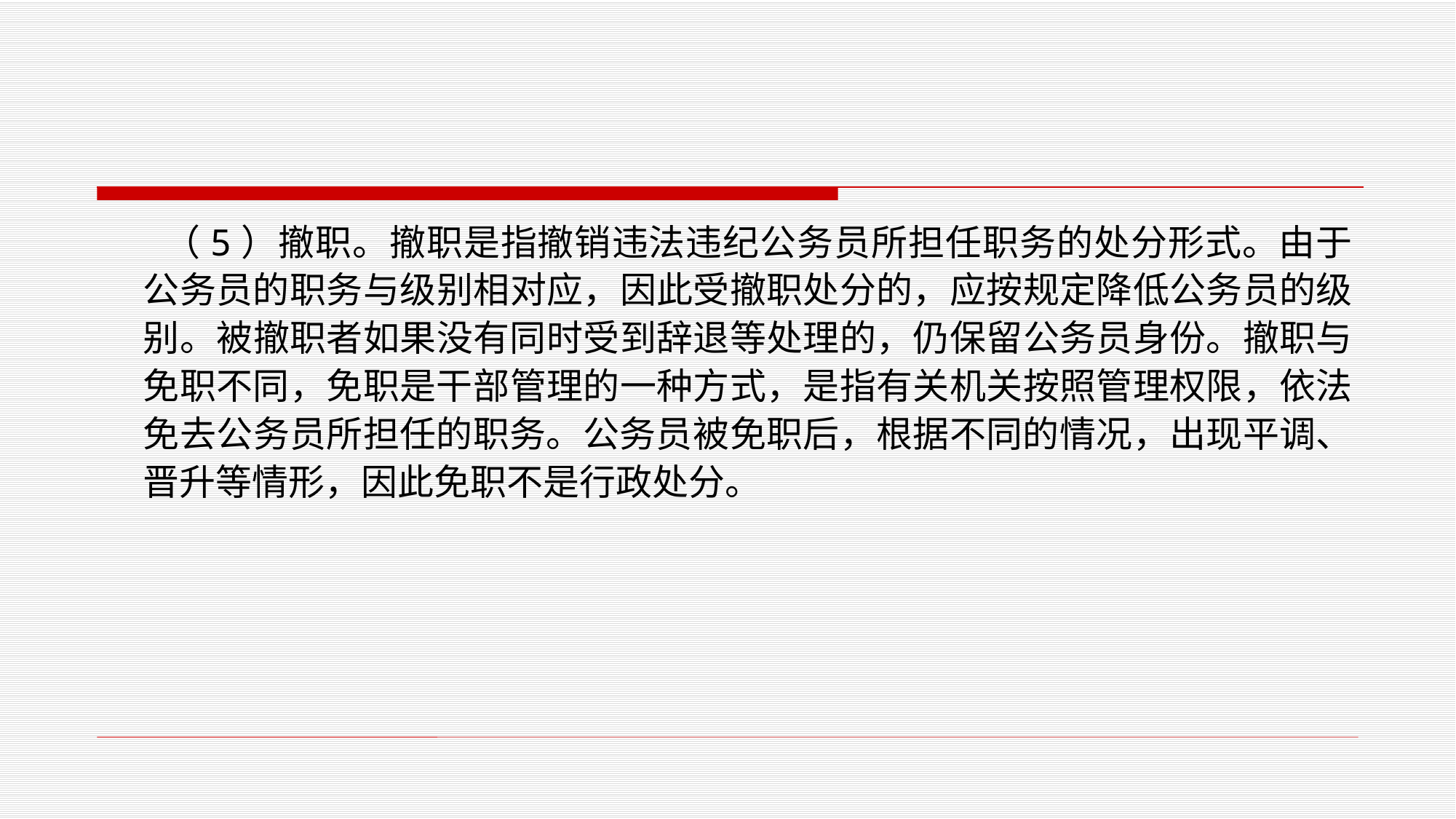

#

      （5）撤职。撤职是指撤销违法违纪公务员所担任职务的处分形式。由于公务员的职务与级别相对应，因此受撤职处分的，应按规定降低公务员的级别。被撤职者如果没有同时受到辞退等处理的，仍保留公务员身份。撤职与免职不同，免职是干部管理的一种方式，是指有关机关按照管理权限，依法免去公务员所担任的职务。公务员被免职后，根据不同的情况，出现平调、晋升等情形，因此免职不是行政处分。